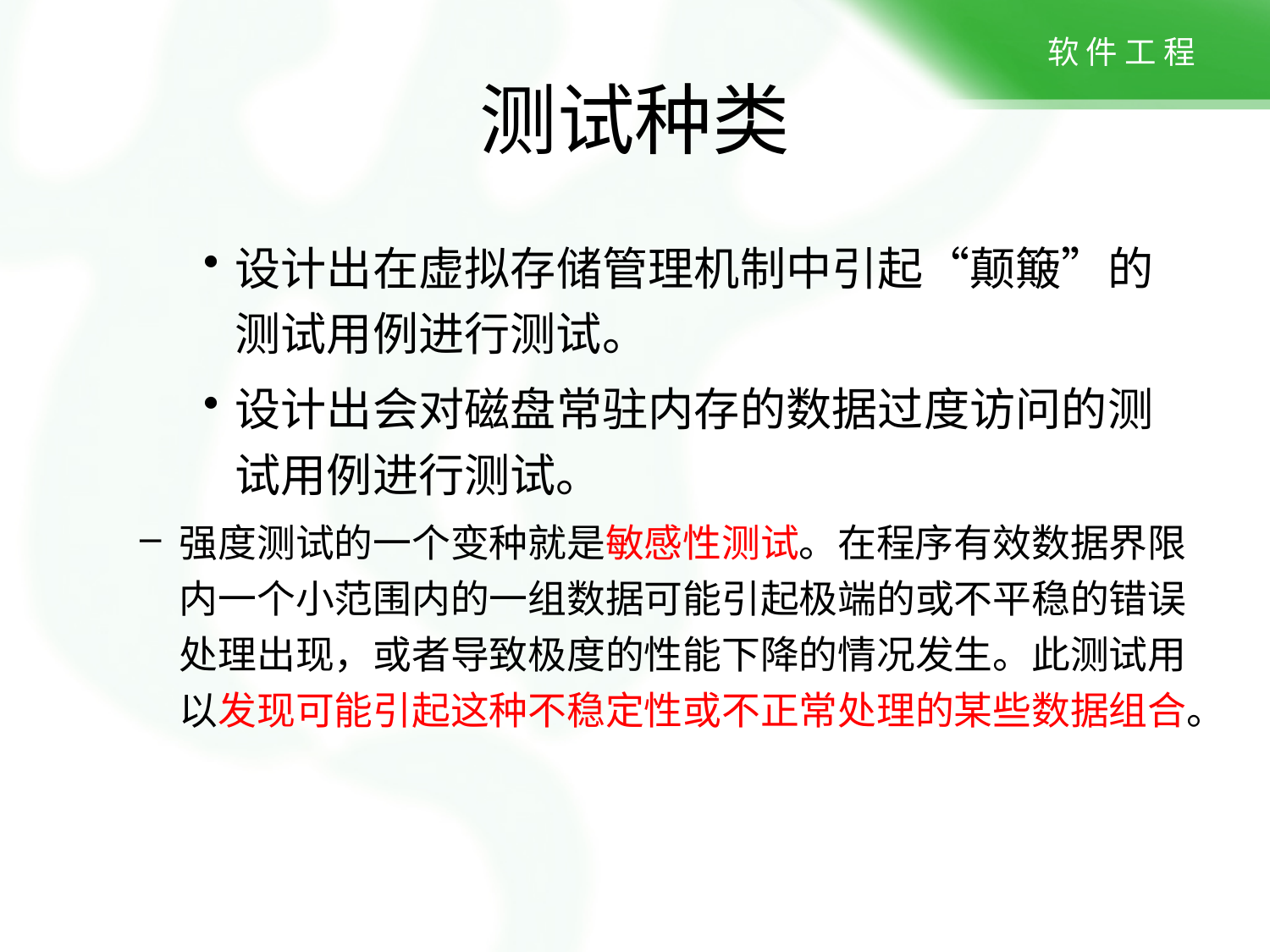

# 测试种类
设计出在虚拟存储管理机制中引起“颠簸”的测试用例进行测试。
设计出会对磁盘常驻内存的数据过度访问的测试用例进行测试。
强度测试的一个变种就是敏感性测试。在程序有效数据界限内一个小范围内的一组数据可能引起极端的或不平稳的错误处理出现，或者导致极度的性能下降的情况发生。此测试用以发现可能引起这种不稳定性或不正常处理的某些数据组合。